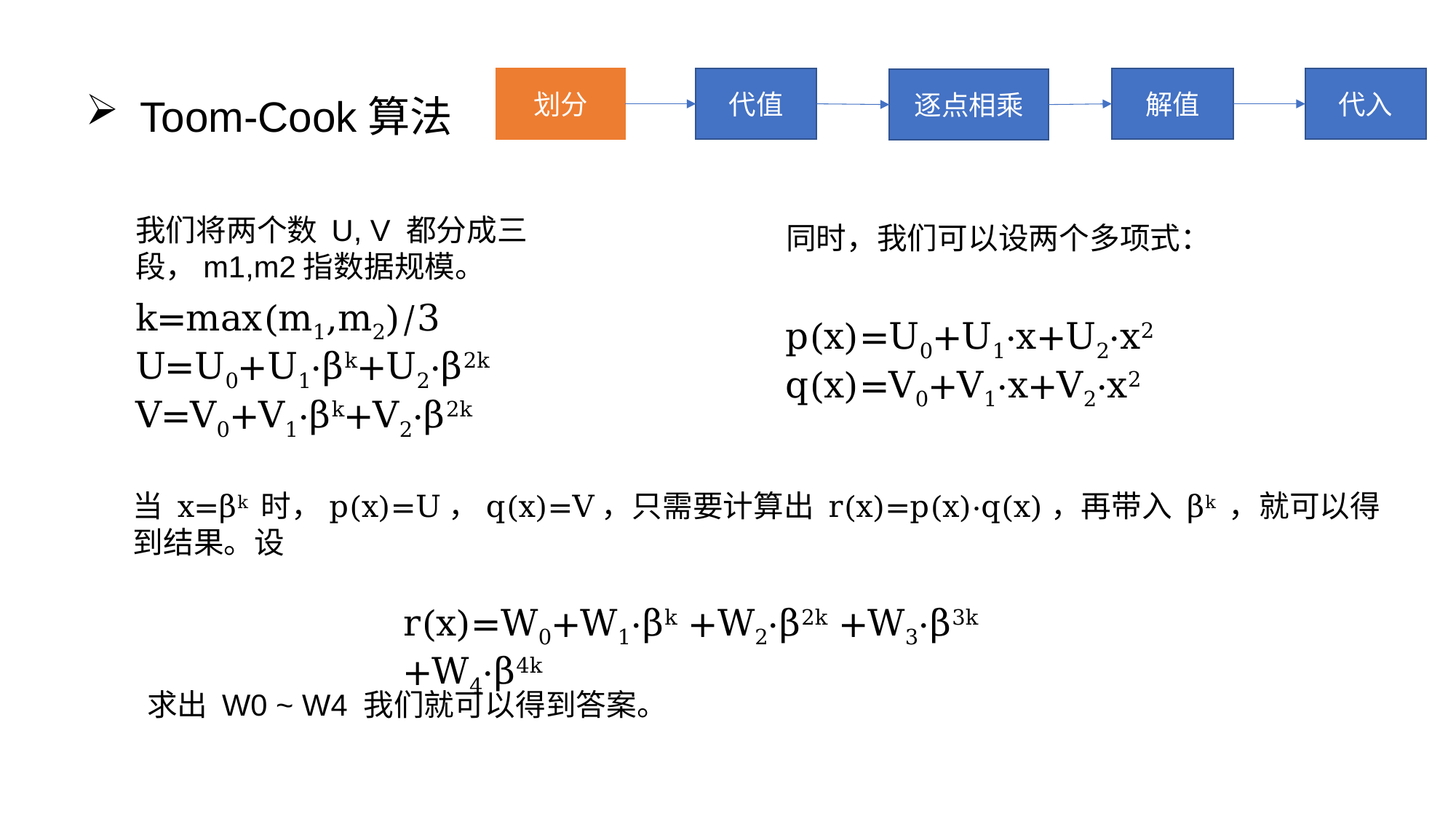

Toom-Cook算法
划分
代入
代值
解值
逐点相乘
我们将两个数 U, V 都分成三段，m1,m2指数据规模。
同时，我们可以设两个多项式：
k=max(m1,m2)/3
U=U0+U1⋅βk+U2⋅β2k
V=V0+V1⋅βk+V2⋅β2k
p(x)=U0+U1⋅x+U2⋅x2
q(x)=V0+V1⋅x+V2⋅x2
当 x=βk 时，p(x)=U，q(x)=V，只需要计算出 r(x)=p(x)⋅q(x)，再带入 βk ，就可以得到结果。设
r(x)=W0+W1⋅βk +W2⋅β2k +W3⋅β3k +W4⋅β4k
求出 W0 ~ W4 我们就可以得到答案。